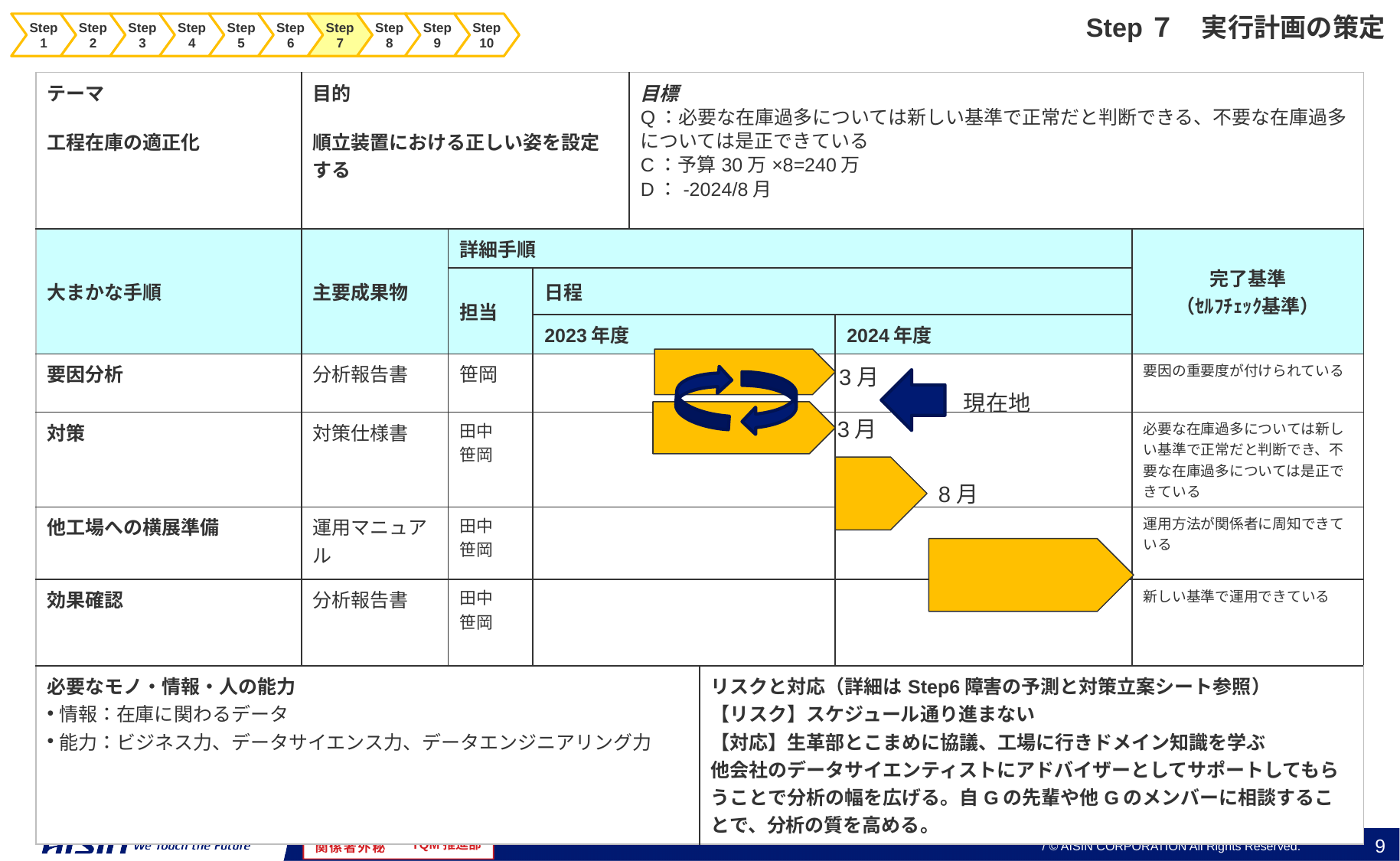

Step７　実行計画の策定
Step1
Step2
Step3
Step4
Step5
Step6
Step7
Step8
Step9
Step10
| テーマ 工程在庫の適正化 | 目的 順立装置における正しい姿を設定する |  |  | 目標 Q：必要な在庫過多については新しい基準で正常だと判断できる、不要な在庫過多については是正できている C：予算30万×8=240万 D：-2024/8月 |  |  |  |
| --- | --- | --- | --- | --- | --- | --- | --- |
| 大まかな手順 | 主要成果物 | 詳細手順 |  |  |  |  | 完了基準 （ｾﾙﾌﾁｪｯｸ基準） |
|  |  | 担当 | 日程 |  |  |  |  |
|  |  |  | 2023年度 |  |  | 2024年度 |  |
| 要因分析 | 分析報告書 | 笹岡 |  |  |  |  | 要因の重要度が付けられている |
| 対策 | 対策仕様書 | 田中 笹岡 |  |  |  |  | 必要な在庫過多については新しい基準で正常だと判断でき、不要な在庫過多については是正できている |
| 他工場への横展準備 | 運用マニュアル | 田中 笹岡 |  |  |  |  | 運用方法が関係者に周知できている |
| 効果確認 | 分析報告書 | 田中 笹岡 |  |  |  |  | 新しい基準で運用できている |
| 必要なモノ・情報・人の能力 情報：在庫に関わるデータ 能力：ビジネス力、データサイエンス力、データエンジニアリング力 |  |  |  |  | リスクと対応（詳細はStep6障害の予測と対策立案シート参照） 【リスク】スケジュール通り進まない 【対応】生革部とこまめに協議、工場に行きドメイン知識を学ぶ 他会社のデータサイエンティストにアドバイザーとしてサポートしてもらうことで分析の幅を広げる。自Gの先輩や他Gのメンバーに相談することで、分析の質を高める。 |  |  |

3月

現在地

3月

8月